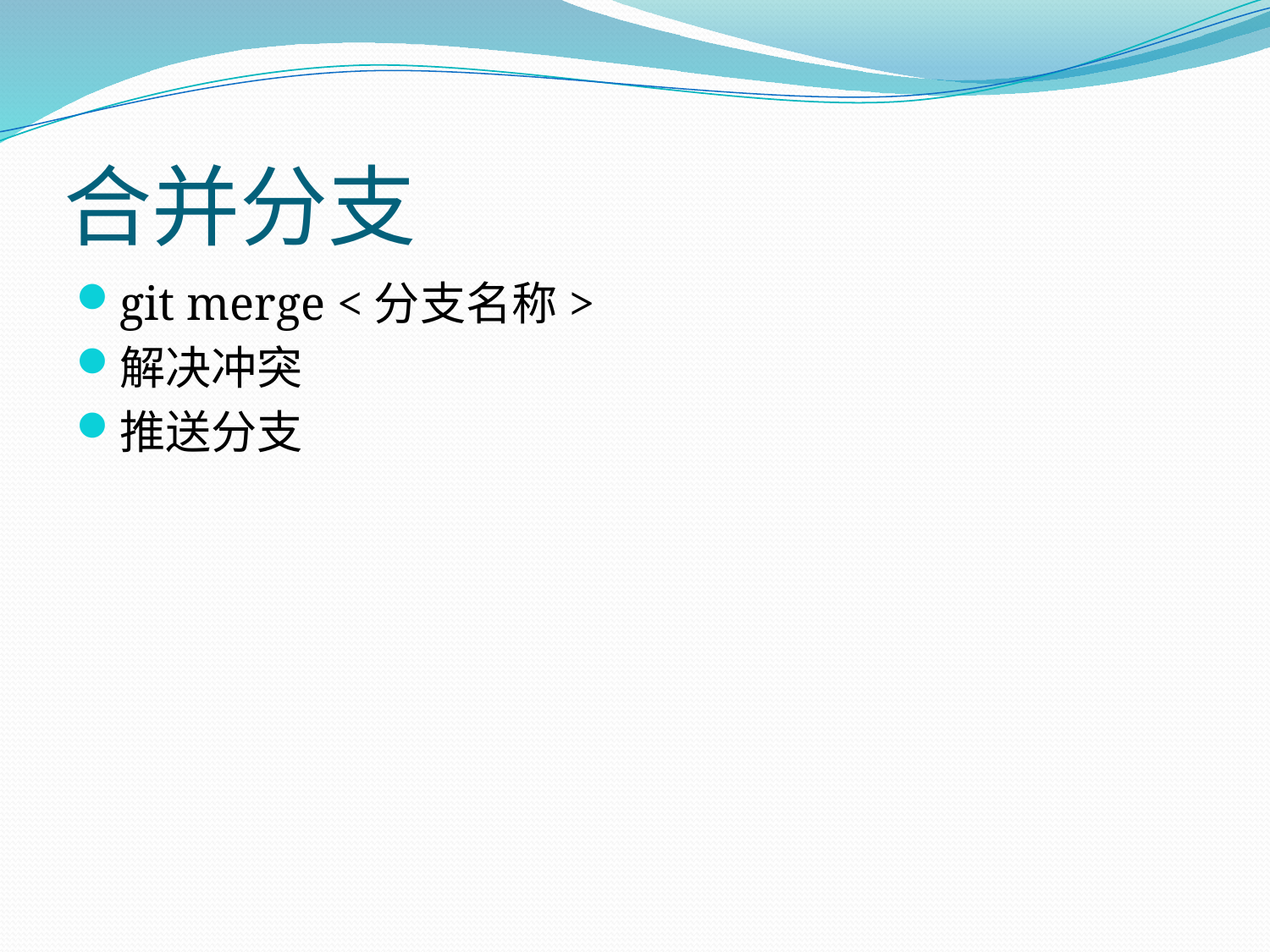

# 合并分支
git merge <分支名称>
解决冲突
推送分支